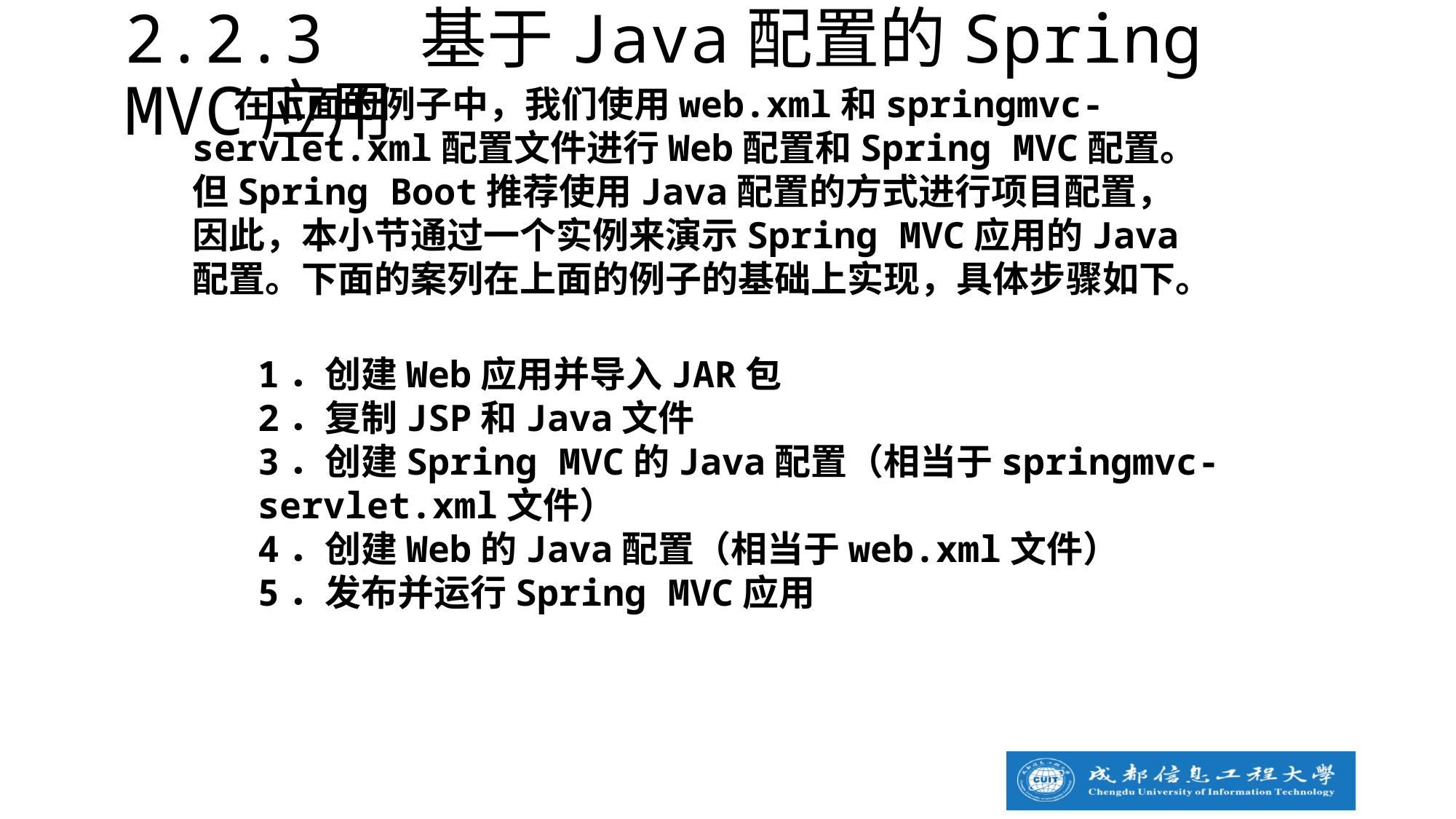

2.2.3  基于Java配置的Spring MVC应用
    在上面的例子中，我们使用web.xml和springmvc-servlet.xml配置文件进行Web配置和Spring MVC配置。但Spring Boot推荐使用Java配置的方式进行项目配置，因此，本小节通过一个实例来演示Spring MVC应用的Java配置。下面的案列在上面的例子的基础上实现，具体步骤如下。
1．创建Web应用并导入JAR包
2．复制JSP和Java文件
3．创建Spring MVC的Java配置（相当于springmvc-servlet.xml文件）
4．创建Web的Java配置（相当于web.xml文件）
5．发布并运行Spring MVC应用